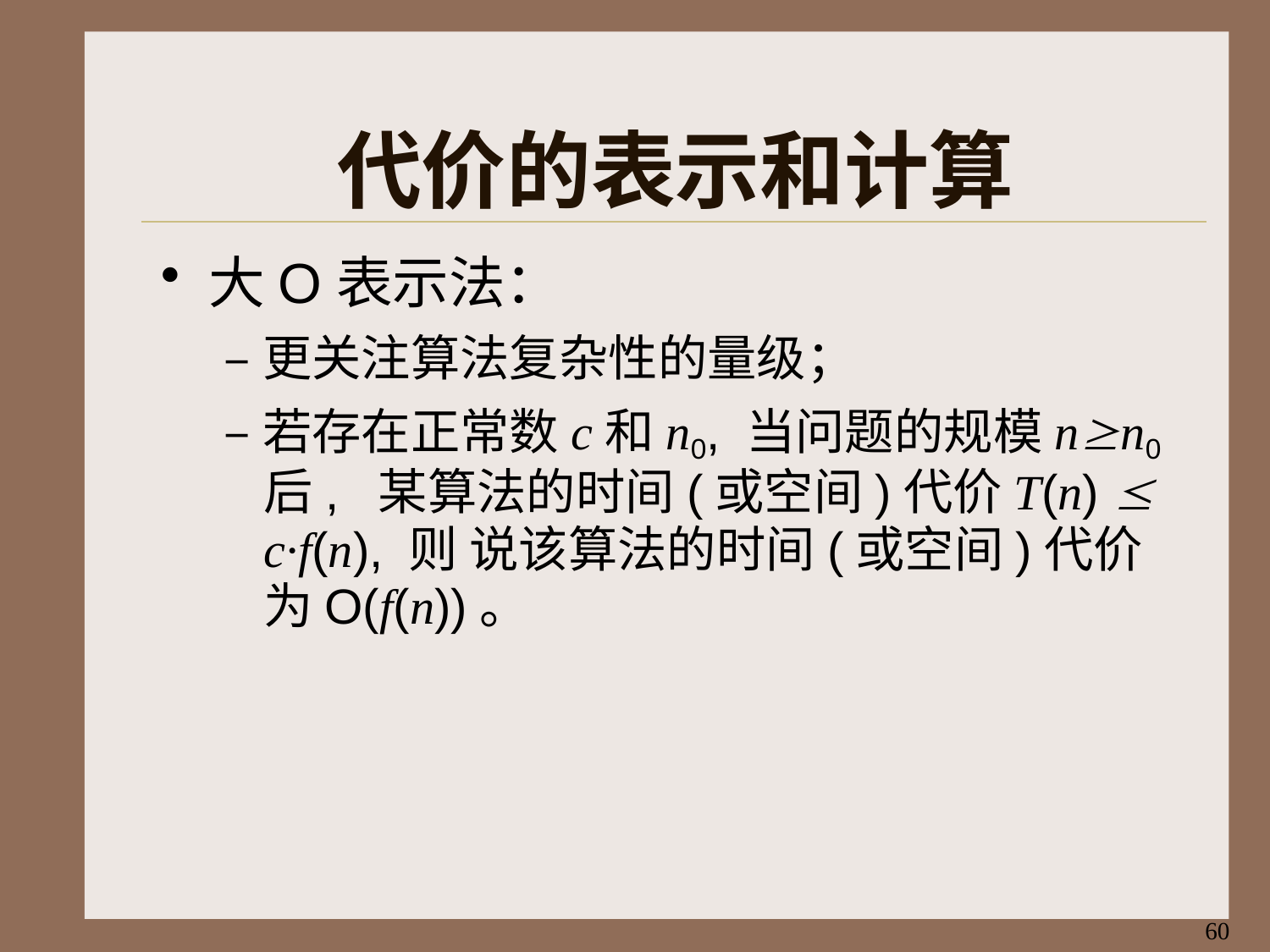

# 代价的表示和计算

大O表示法：
–更关注算法复杂性的量级；
–若存在正常数c和n0, 当问题的规模n≥n0后,  某算法的时间(或空间)代价T(n) ≤ c·f(n), 则 说该算法的时间(或空间)代价为O(f(n))。
60